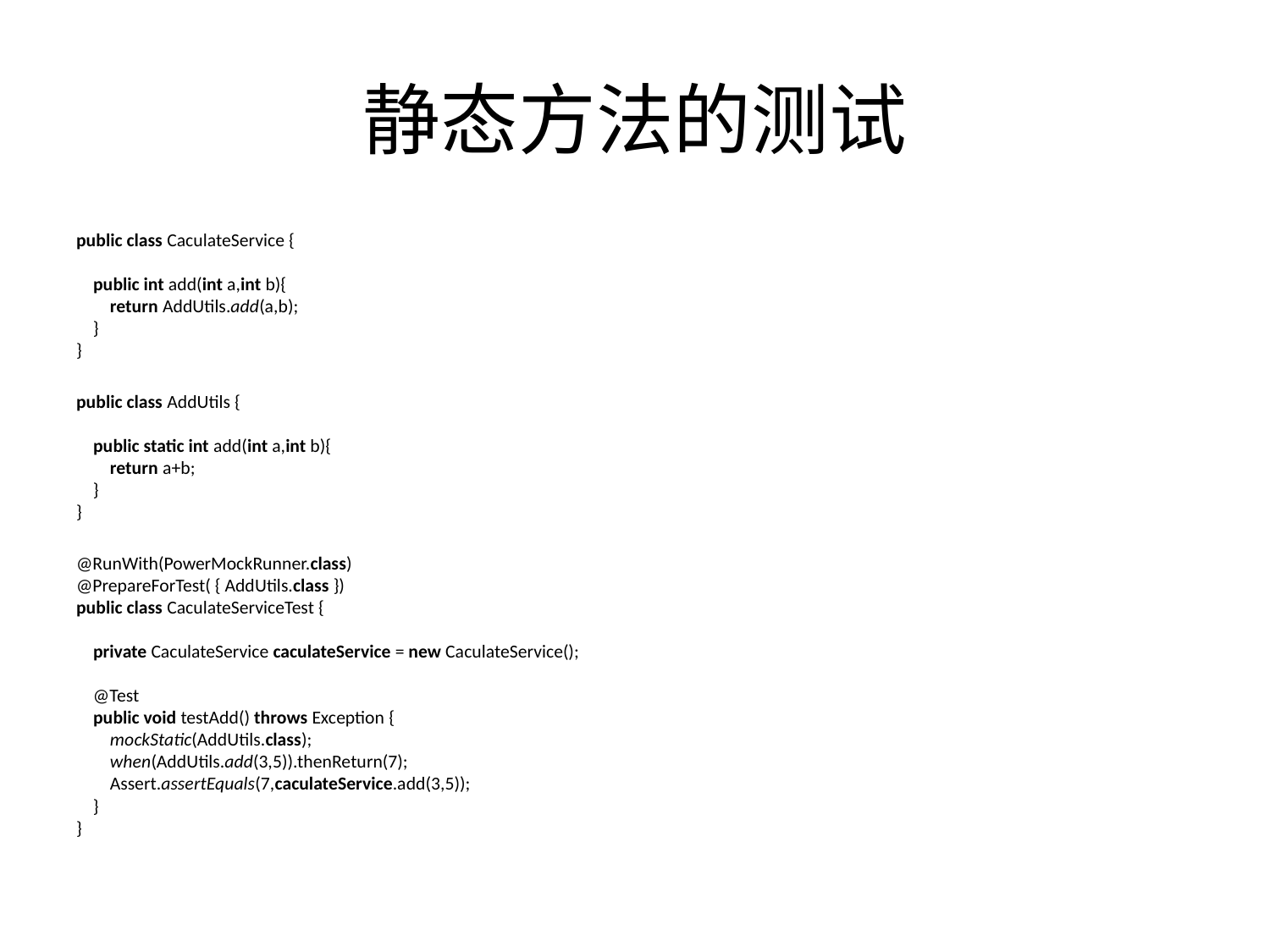

# 静态方法的测试
public class CaculateService {
    public int add(int a,int b){
        return AddUtils.add(a,b);
    }
}

public class AddUtils {
    public static int add(int a,int b){
        return a+b;
    }
}

@RunWith(PowerMockRunner.class)
@PrepareForTest( { AddUtils.class })
public class CaculateServiceTest {
    private CaculateService caculateService = new CaculateService();
    @Test
    public void testAdd() throws Exception {
        mockStatic(AddUtils.class);
        when(AddUtils.add(3,5)).thenReturn(7);
        Assert.assertEquals(7,caculateService.add(3,5));
    }
}